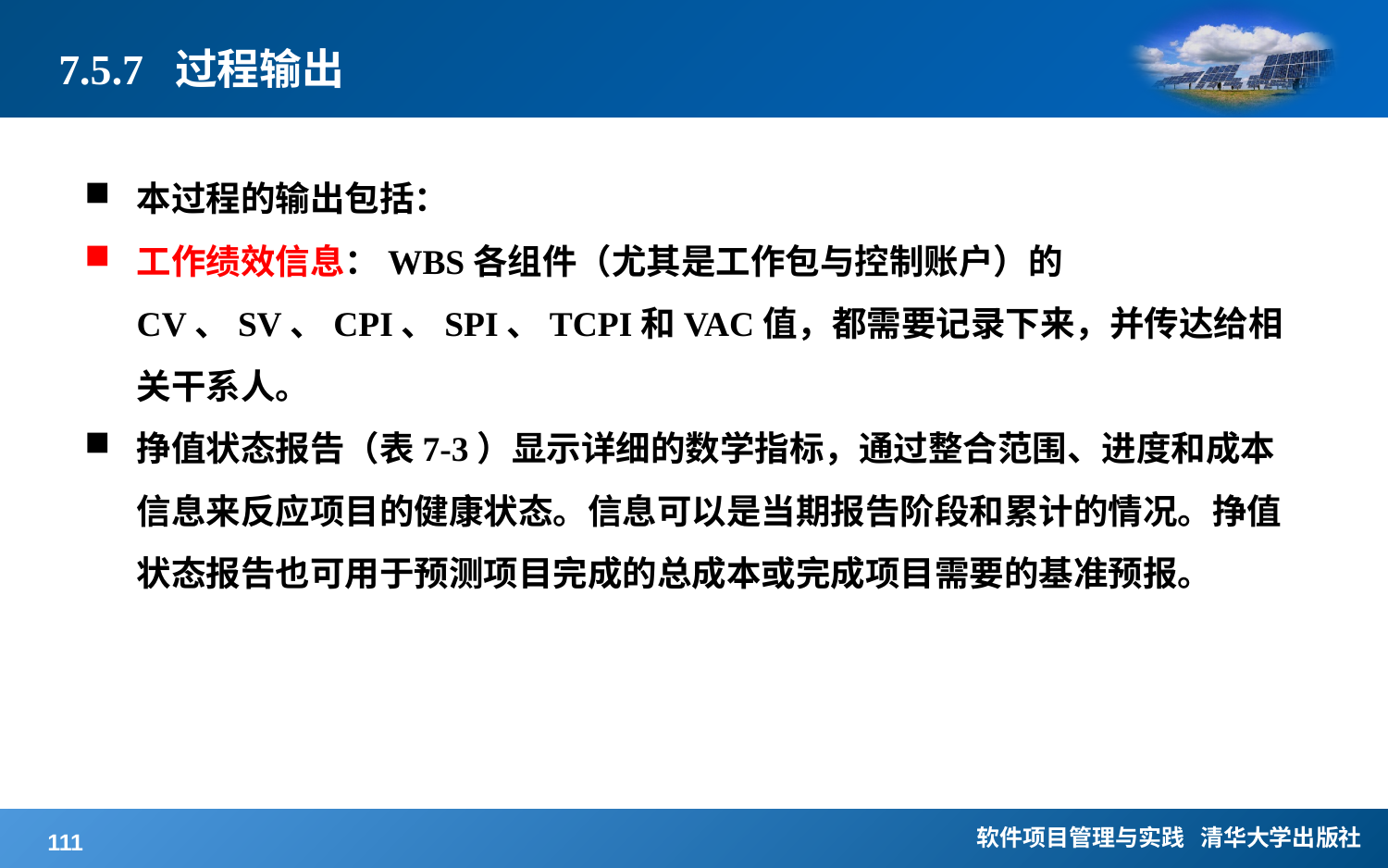

# 7.5.7  过程输出
本过程的输出包括：
工作绩效信息：WBS各组件（尤其是工作包与控制账户）的CV、SV、CPI、SPI、TCPI和VAC值，都需要记录下来，并传达给相关干系人。
挣值状态报告（表7-3）显示详细的数学指标，通过整合范围、进度和成本信息来反应项目的健康状态。信息可以是当期报告阶段和累计的情况。挣值状态报告也可用于预测项目完成的总成本或完成项目需要的基准预报。